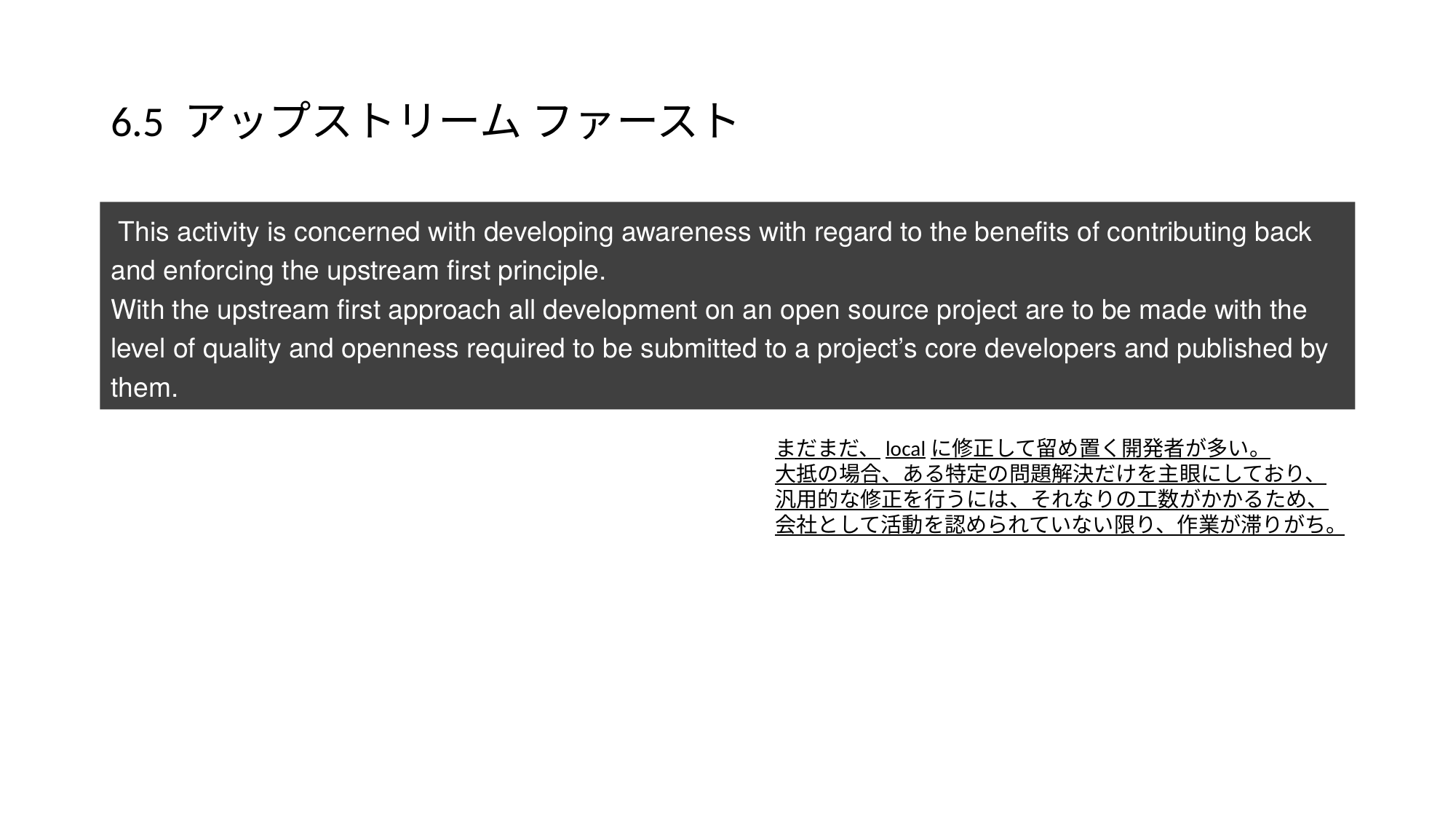

# 6.5 アップストリーム ファースト
 This activity is concerned with developing awareness with regard to the benefits of contributing back and enforcing the upstream first principle.
With the upstream first approach all development on an open source project are to be made with the level of quality and openness required to be submitted to a project’s core developers and published by them.
まだまだ、localに修正して留め置く開発者が多い。
大抵の場合、ある特定の問題解決だけを主眼にしており、汎用的な修正を行うには、それなりの工数がかかるため、会社として活動を認められていない限り、作業が滞りがち。